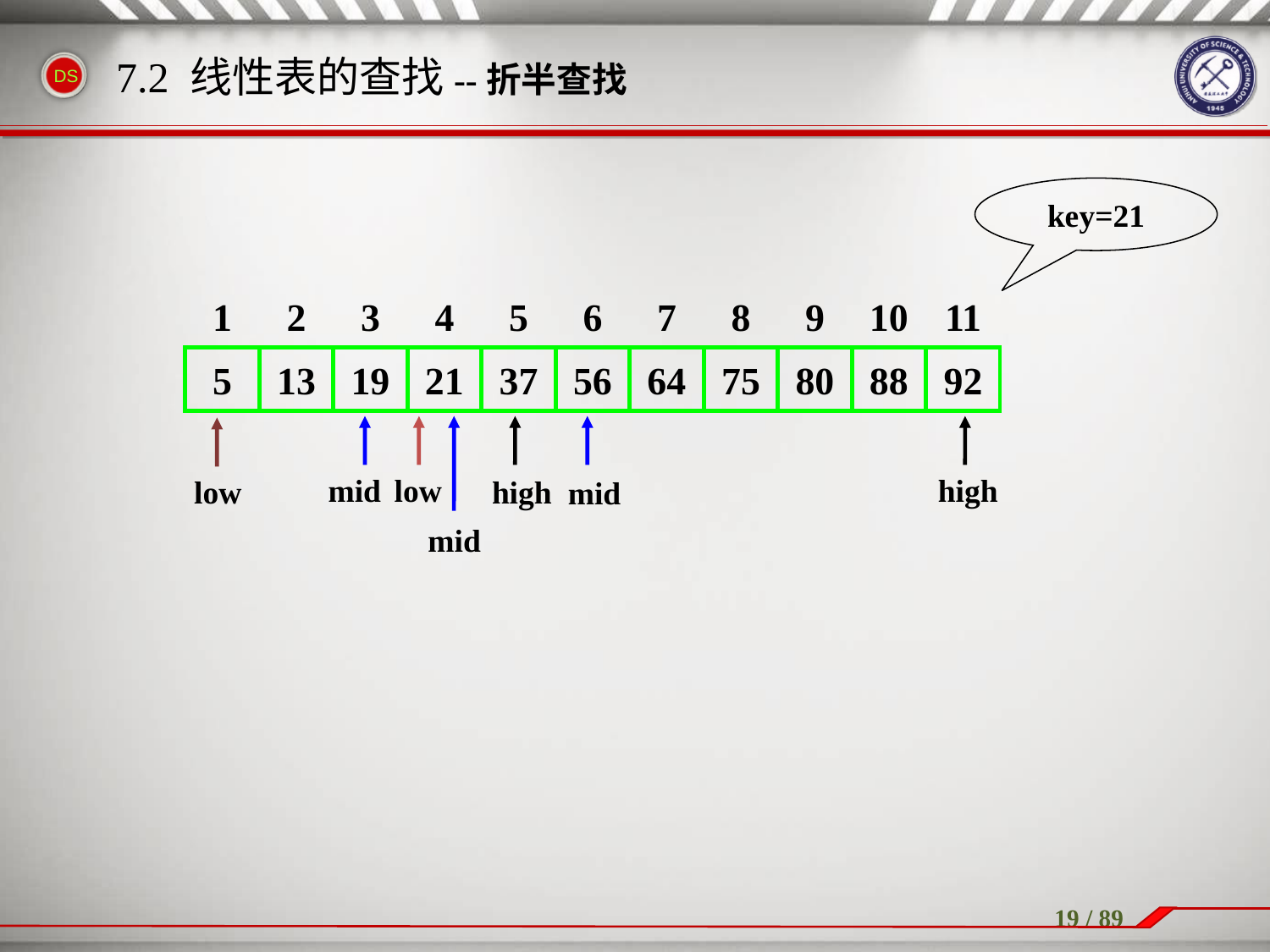

7.2 线性表的查找--折半查找
key=21
1
5
2
13
3
19
4
21
5
37
6
56
7
64
8
75
9
80
10
88
11
92

mid

low

mid

high

mid

high

low